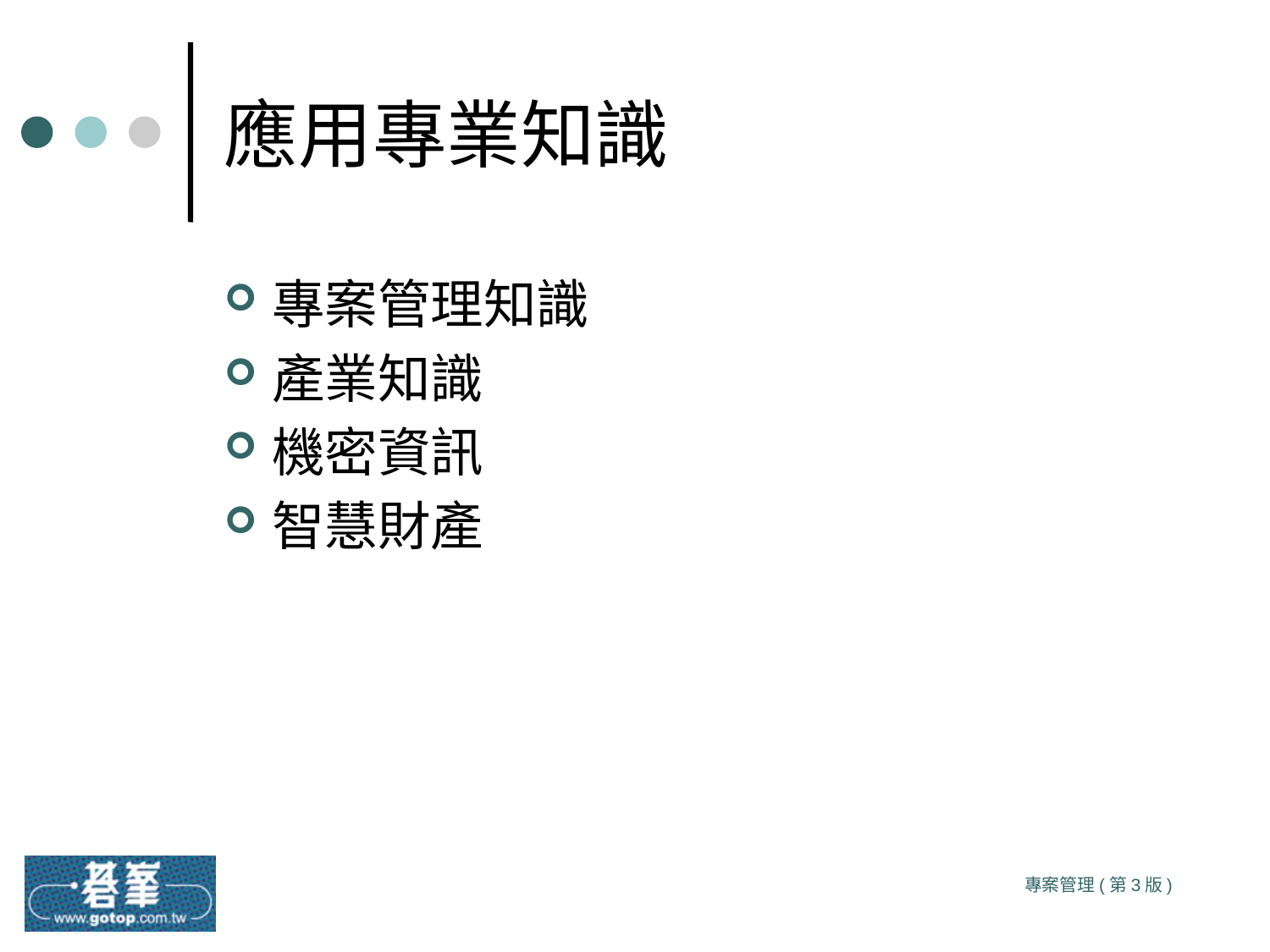

# 應用專業知識
專案管理知識
產業知識
機密資訊
智慧財產
專案管理(第3版)